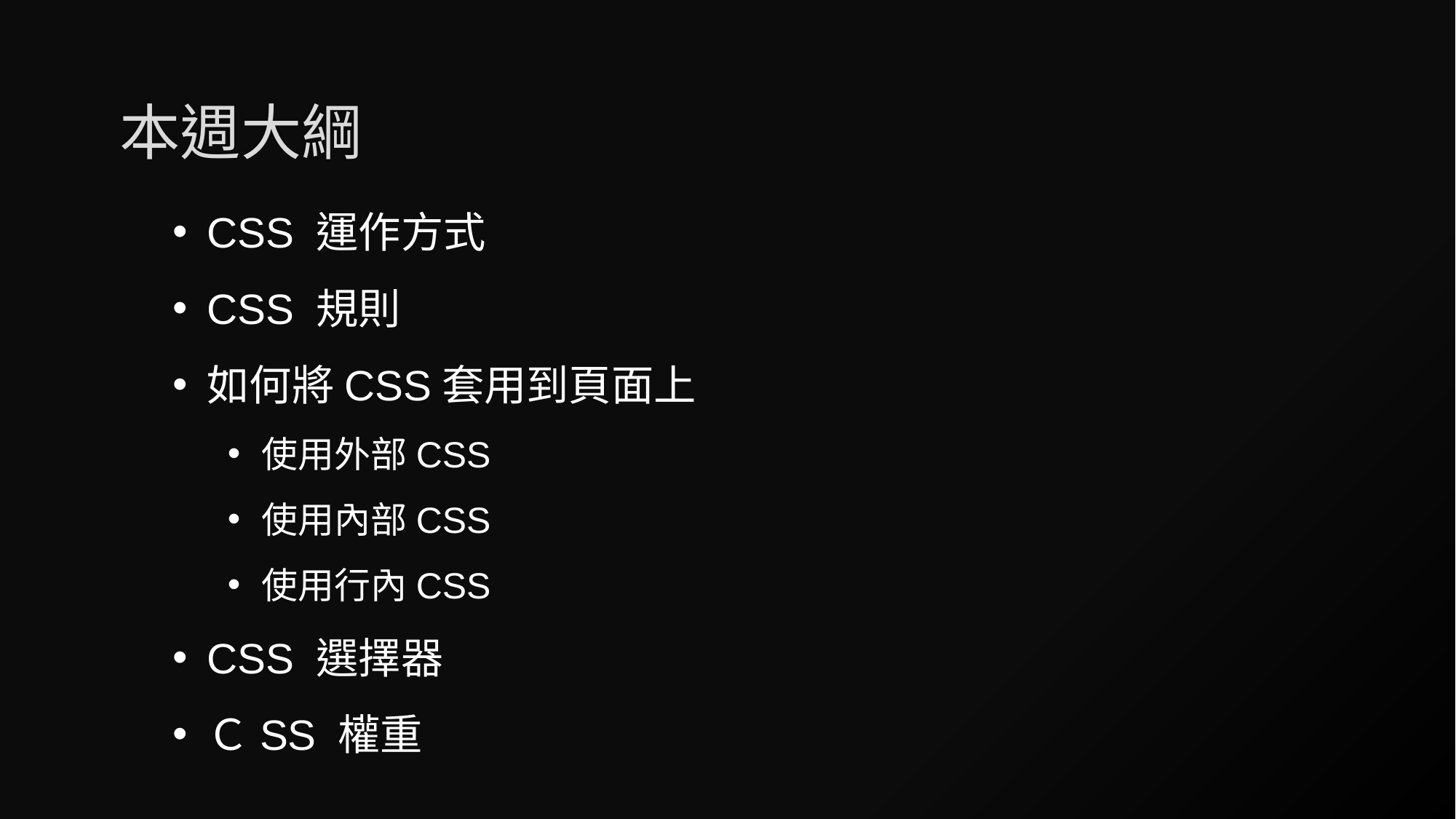

# 本週大綱
CSS 運作方式
CSS 規則
如何將CSS套用到頁面上
使用外部CSS
使用內部CSS
使用行內CSS
CSS 選擇器
ＣSS 權重